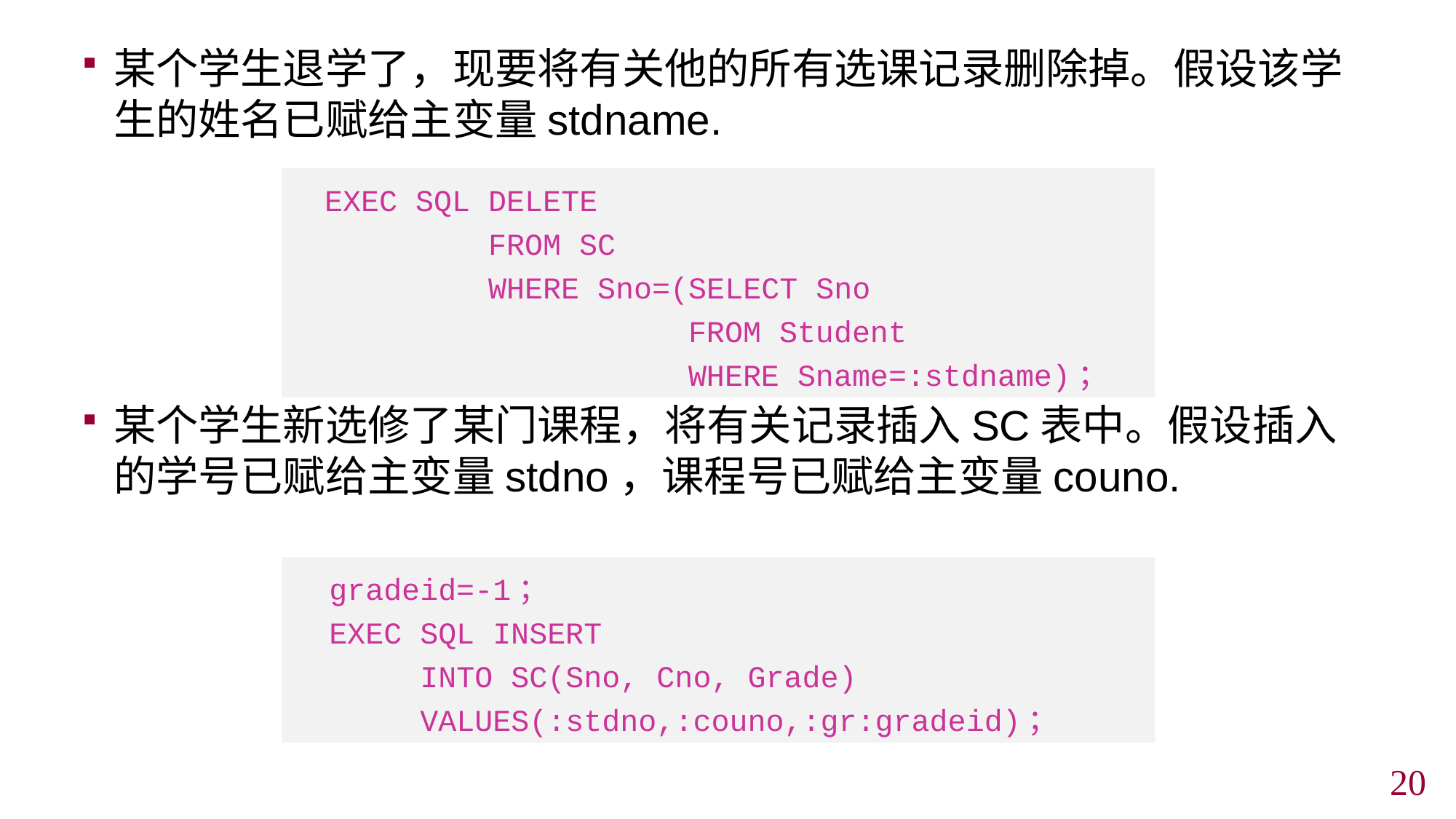

某个学生退学了，现要将有关他的所有选课记录删除掉。假设该学生的姓名已赋给主变量stdname.

某个学生新选修了某门课程，将有关记录插入SC表中。假设插入的学号已赋给主变量stdno，课程号已赋给主变量couno.
EXEC SQL DELETE
         FROM SC
         WHERE Sno=(SELECT Sno
                    FROM Student
                    WHERE Sname=:stdname)；
  gradeid=-1；
  EXEC SQL INSERT
       INTO SC(Sno, Cno, Grade)
       VALUES(:stdno,:couno,:gr:gradeid)；
20